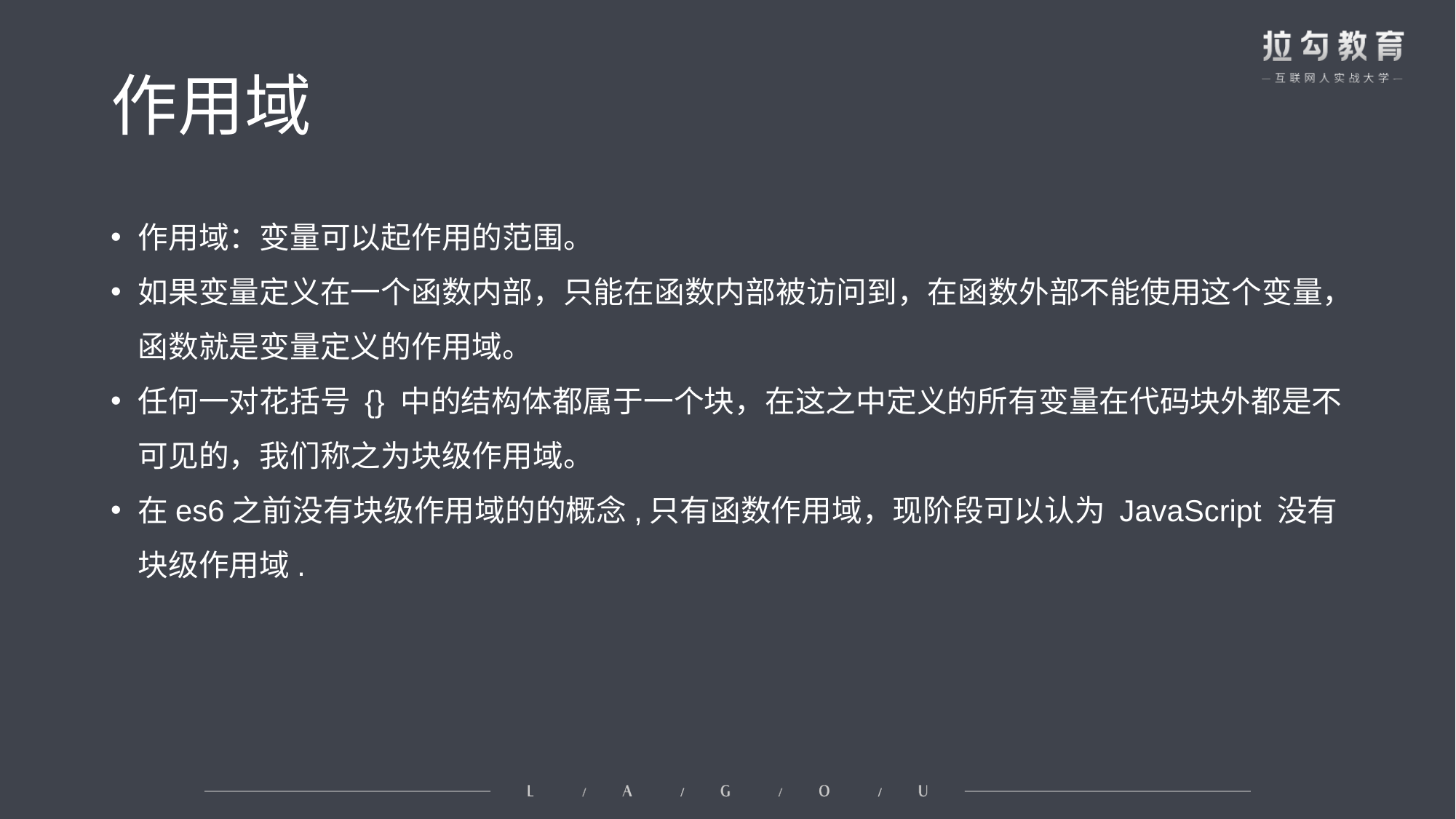

# 作用域
作用域：变量可以起作用的范围。
如果变量定义在一个函数内部，只能在函数内部被访问到，在函数外部不能使用这个变量，函数就是变量定义的作用域。
任何一对花括号 {} 中的结构体都属于一个块，在这之中定义的所有变量在代码块外都是不可见的，我们称之为块级作用域。
在es6之前没有块级作用域的的概念,只有函数作用域，现阶段可以认为 JavaScript 没有块级作用域.